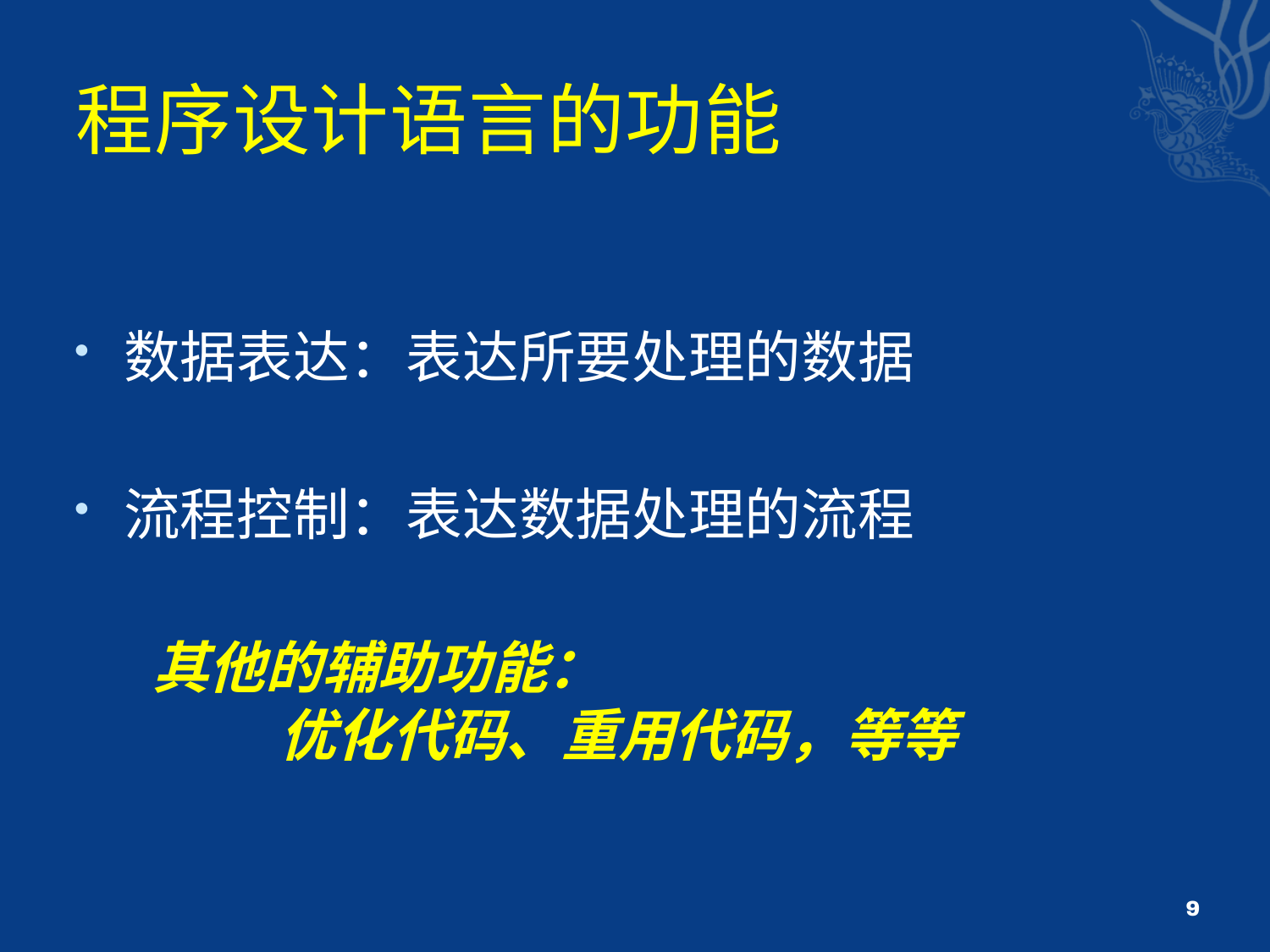

# 程序设计语言的功能
数据表达：表达所要处理的数据

流程控制：表达数据处理的流程
其他的辅助功能：
	优化代码、重用代码，等等
9